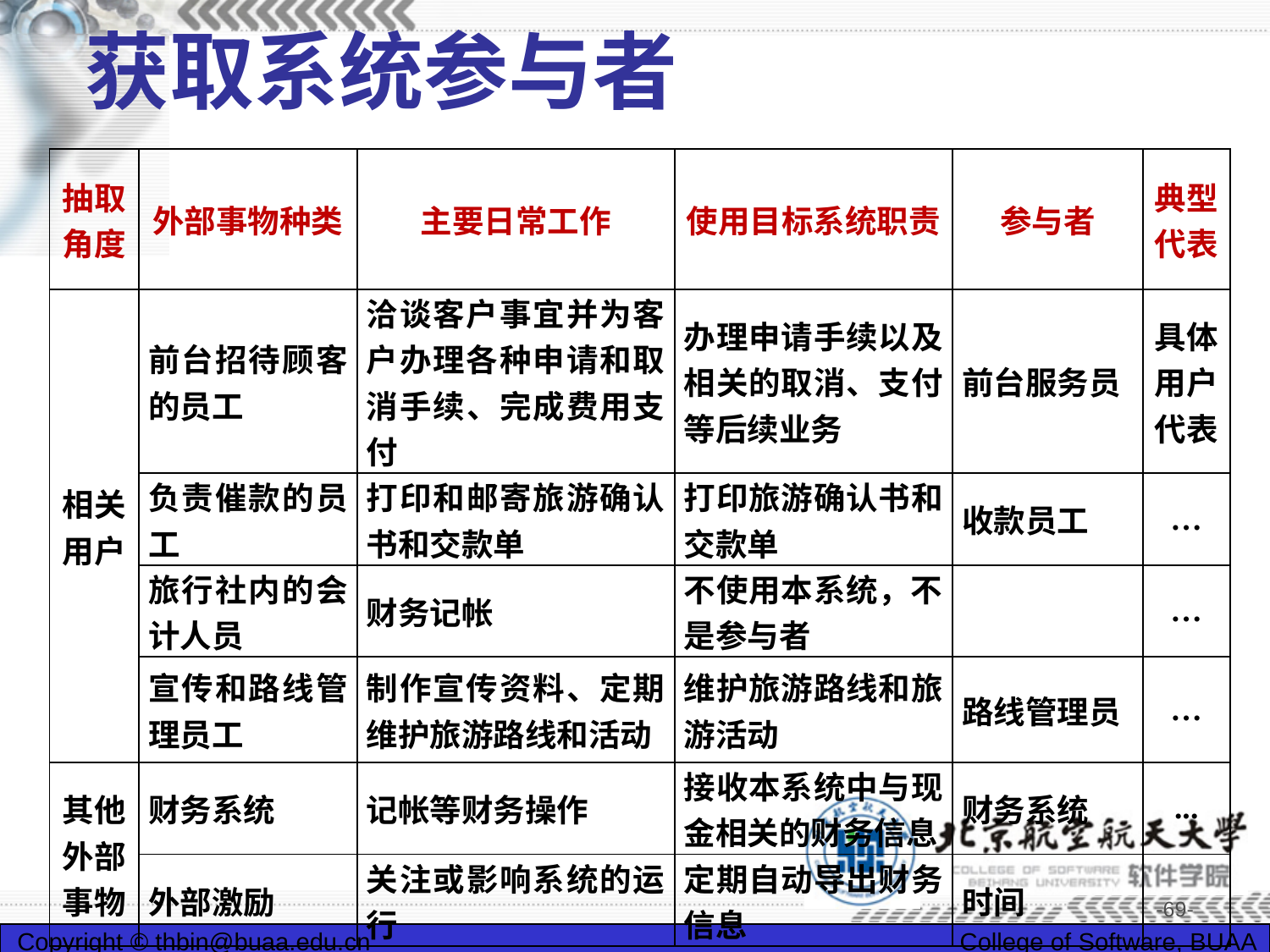

# 获取系统参与者
| 抽取角度 | 外部事物种类 | 主要日常工作 | 使用目标系统职责 | 参与者 | 典型代表 |
| --- | --- | --- | --- | --- | --- |
| 相关用户 | 前台招待顾客的员工 | 洽谈客户事宜并为客户办理各种申请和取消手续、完成费用支付 | 办理申请手续以及相关的取消、支付等后续业务 | 前台服务员 | 具体用户代表 |
|  | 负责催款的员工 | 打印和邮寄旅游确认书和交款单 | 打印旅游确认书和交款单 | 收款员工 | … |
|  | 旅行社内的会计人员 | 财务记帐 | 不使用本系统，不是参与者 |  | … |
|  | 宣传和路线管理员工 | 制作宣传资料、定期维护旅游路线和活动 | 维护旅游路线和旅游活动 | 路线管理员 | … |
| 其他外部事物 | 财务系统 | 记帐等财务操作 | 接收本系统中与现金相关的财务信息 | 财务系统 | ... |
|  | 外部激励 | 关注或影响系统的运行 | 定期自动导出财务信息 | 时间 |  |
-69-